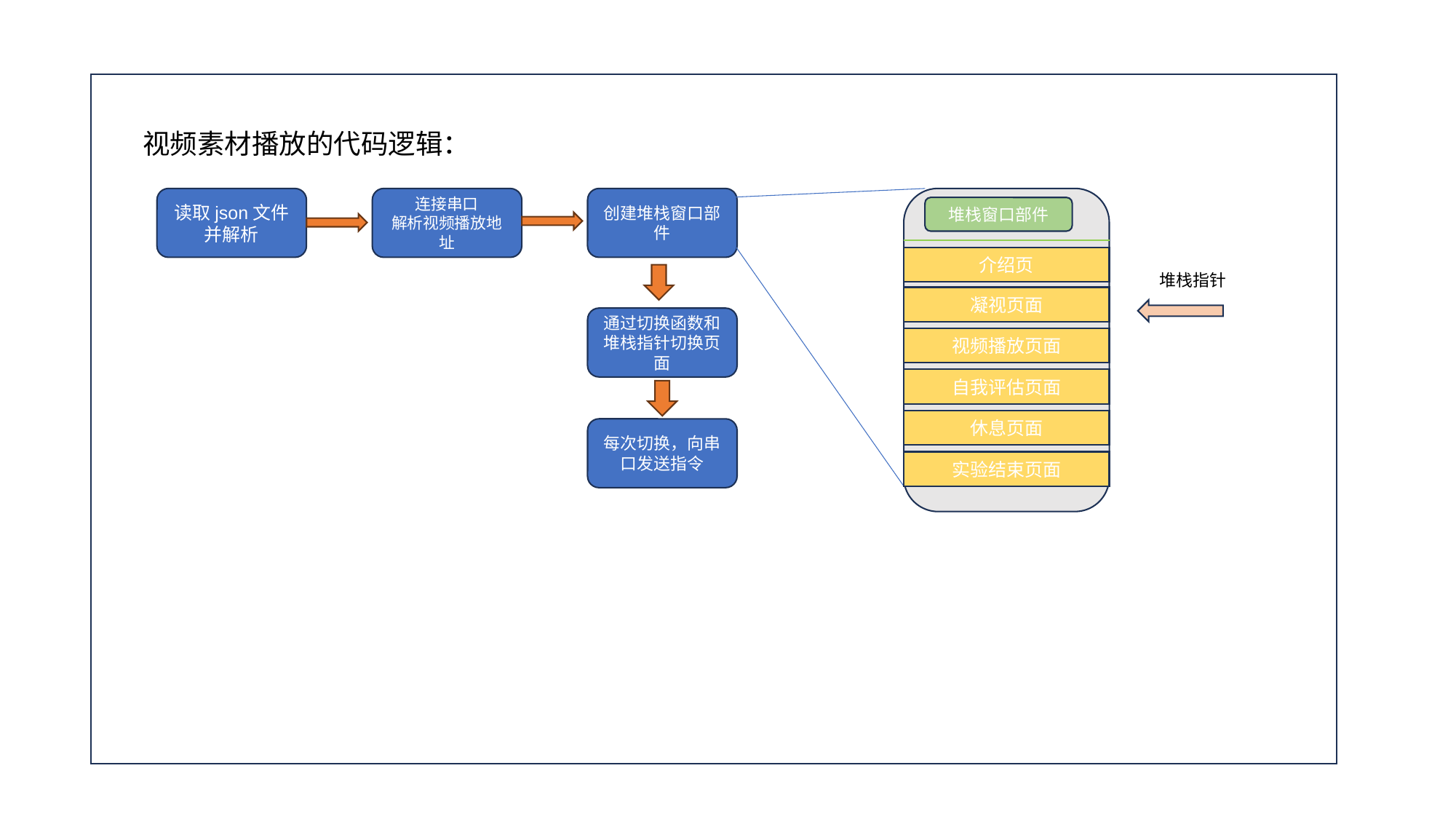

视频素材播放的代码逻辑：
创建堆栈窗口部件

连接串口
解析视频播放地址
读取json文件并解析
堆栈窗口部件

介绍页

堆栈指针
凝视页面

通过切换函数和堆栈指针切换页面
视频播放页面
自我评估页面

休息页面
每次切换，向串口发送指令
实验结束页面